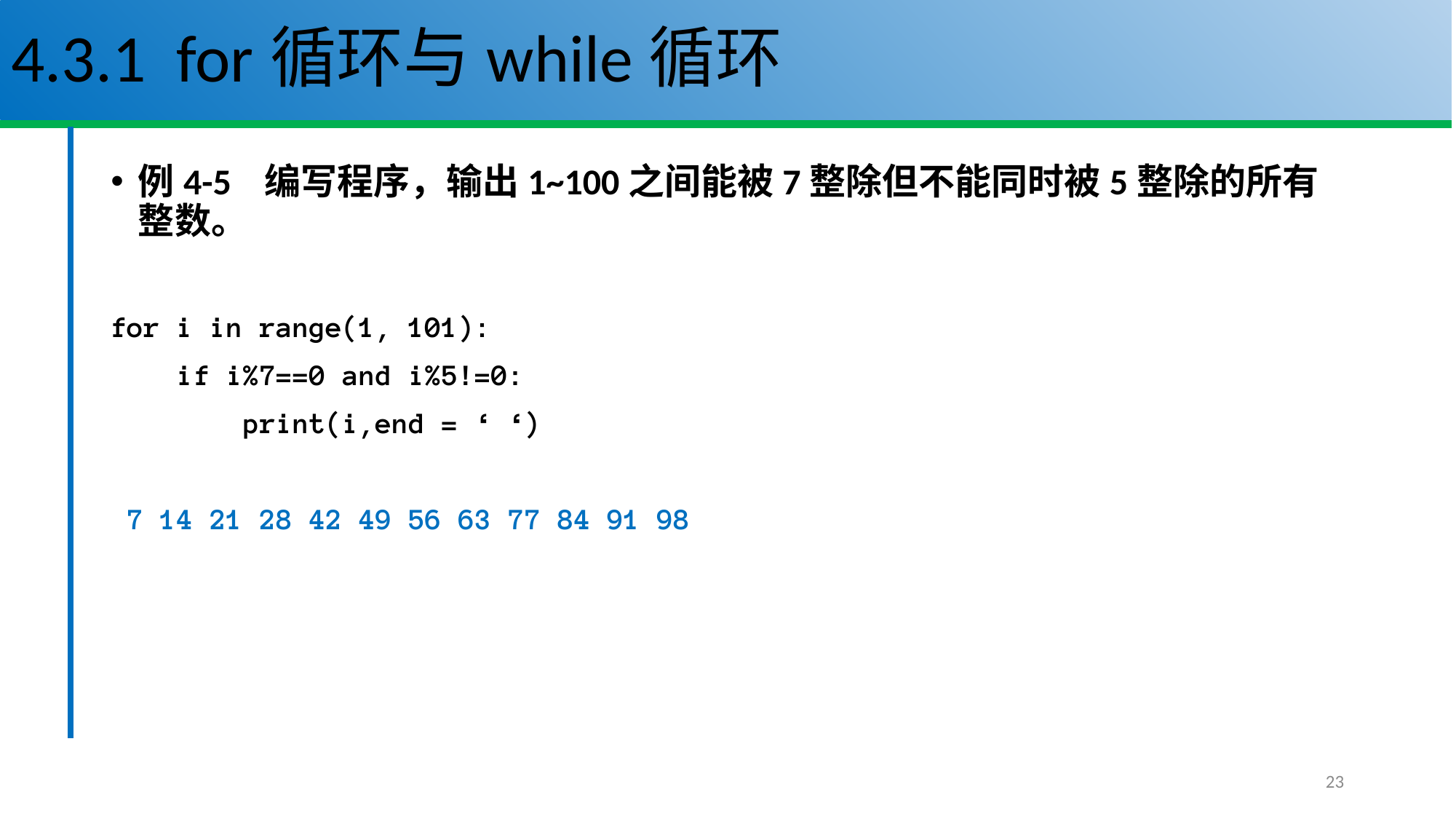

# 4.3.1  for循环与while循环
例4-5   编写程序，输出1~100之间能被7整除但不能同时被5整除的所有整数。

for i in range(1, 101):
    if i%7==0 and i%5!=0:
        print(i,end = ‘ ‘)

 7 14 21 28 42 49 56 63 77 84 91 98
23